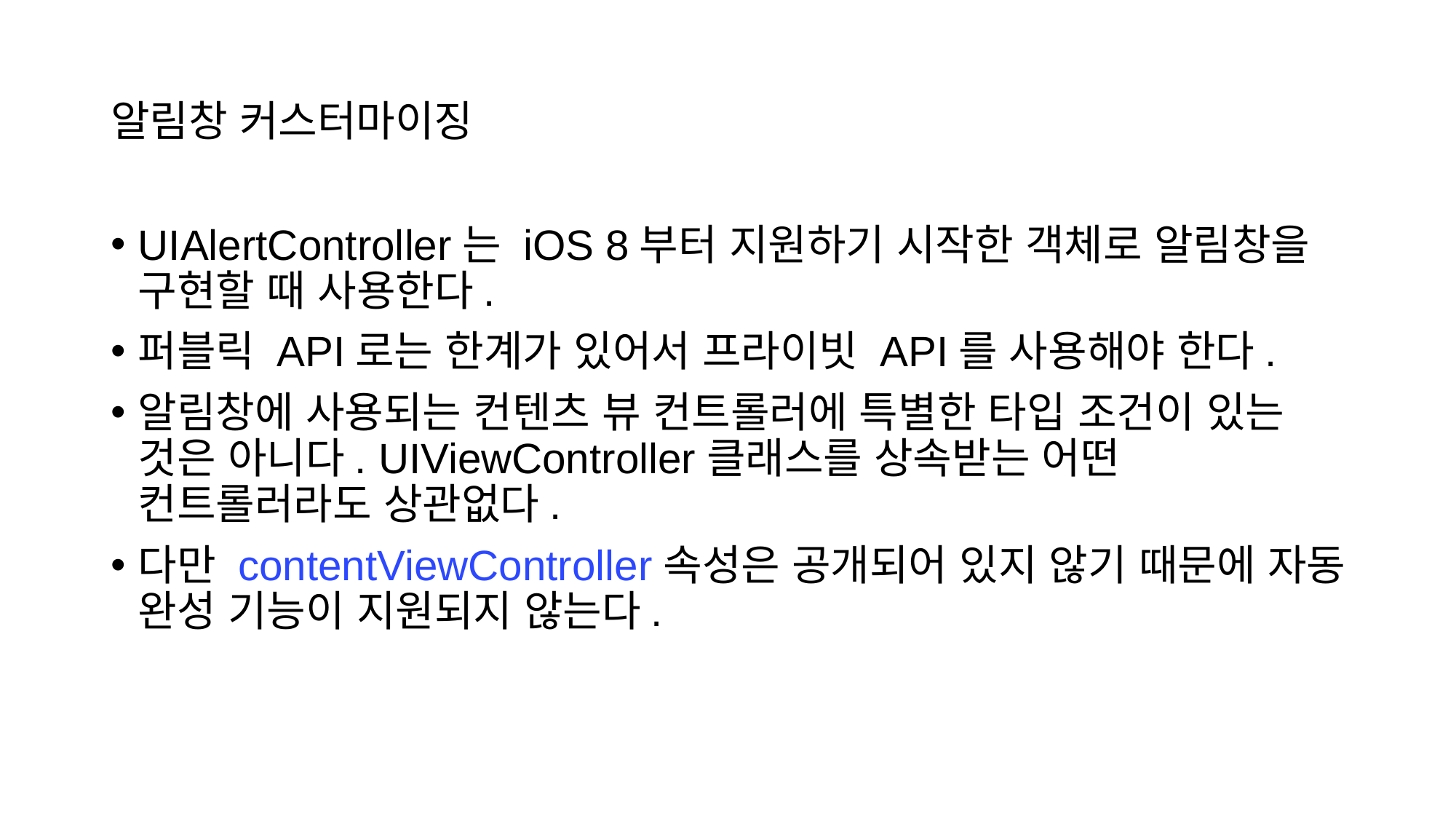

# 알림창 커스터마이징
UIAlertController는 iOS 8부터 지원하기 시작한 객체로 알림창을 구현할 때 사용한다.
퍼블릭 API로는 한계가 있어서 프라이빗 API를 사용해야 한다.
알림창에 사용되는 컨텐츠 뷰 컨트롤러에 특별한 타입 조건이 있는 것은 아니다. UIViewController클래스를 상속받는 어떤 컨트롤러라도 상관없다.
다만 contentViewController속성은 공개되어 있지 않기 때문에 자동 완성 기능이 지원되지 않는다.